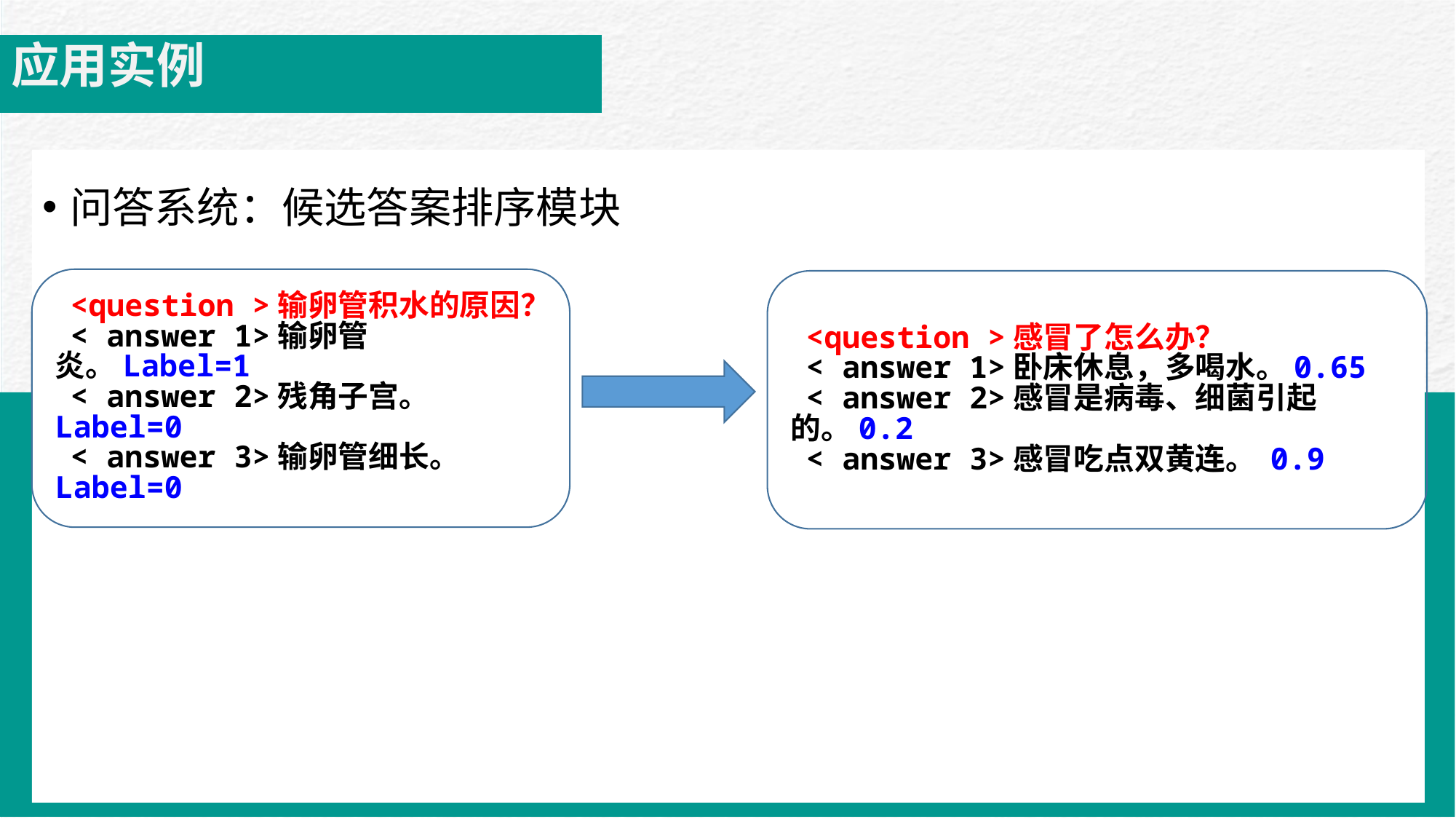

# 应用实例
问答系统：候选答案排序模块

<question >输卵管积水的原因？
< answer 1>输卵管炎。Label=1
< answer 2>残角子宫。 Label=0
< answer 3>输卵管细长。 Label=0
<question >感冒了怎么办？
< answer 1>卧床休息，多喝水。0.65
< answer 2>感冒是病毒、细菌引起的。0.2
< answer 3>感冒吃点双黄连。 0.9